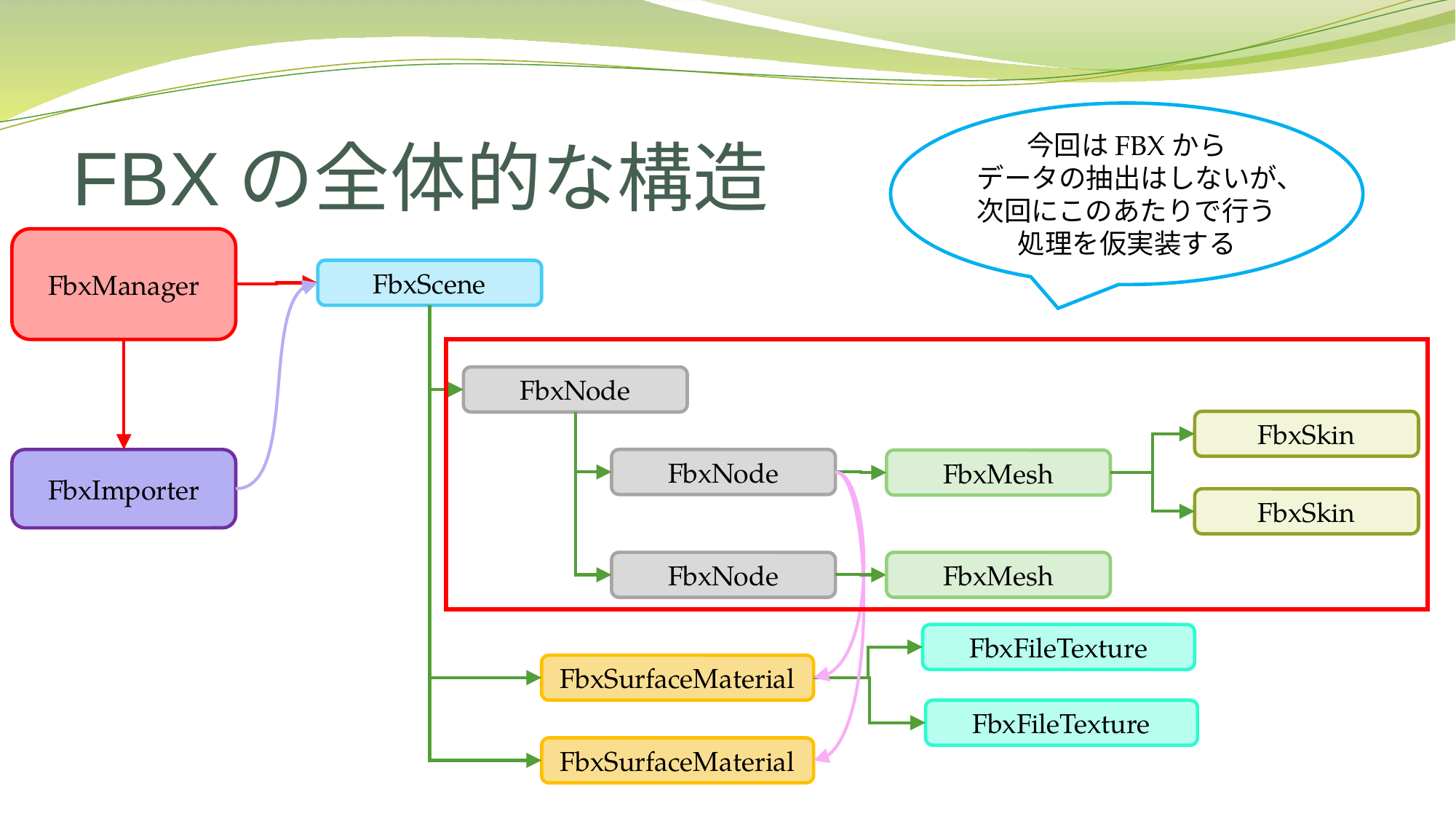

# FBXの全体的な構造
今回はFBXから
データの抽出はしないが、
次回にこのあたりで行う
処理を仮実装する
FbxManager
FbxScene

FbxNode
FbxSkin
FbxImporter
FbxNode
FbxMesh
FbxSkin
FbxNode
FbxMesh
FbxFileTexture
FbxSurfaceMaterial
FbxFileTexture
FbxSurfaceMaterial